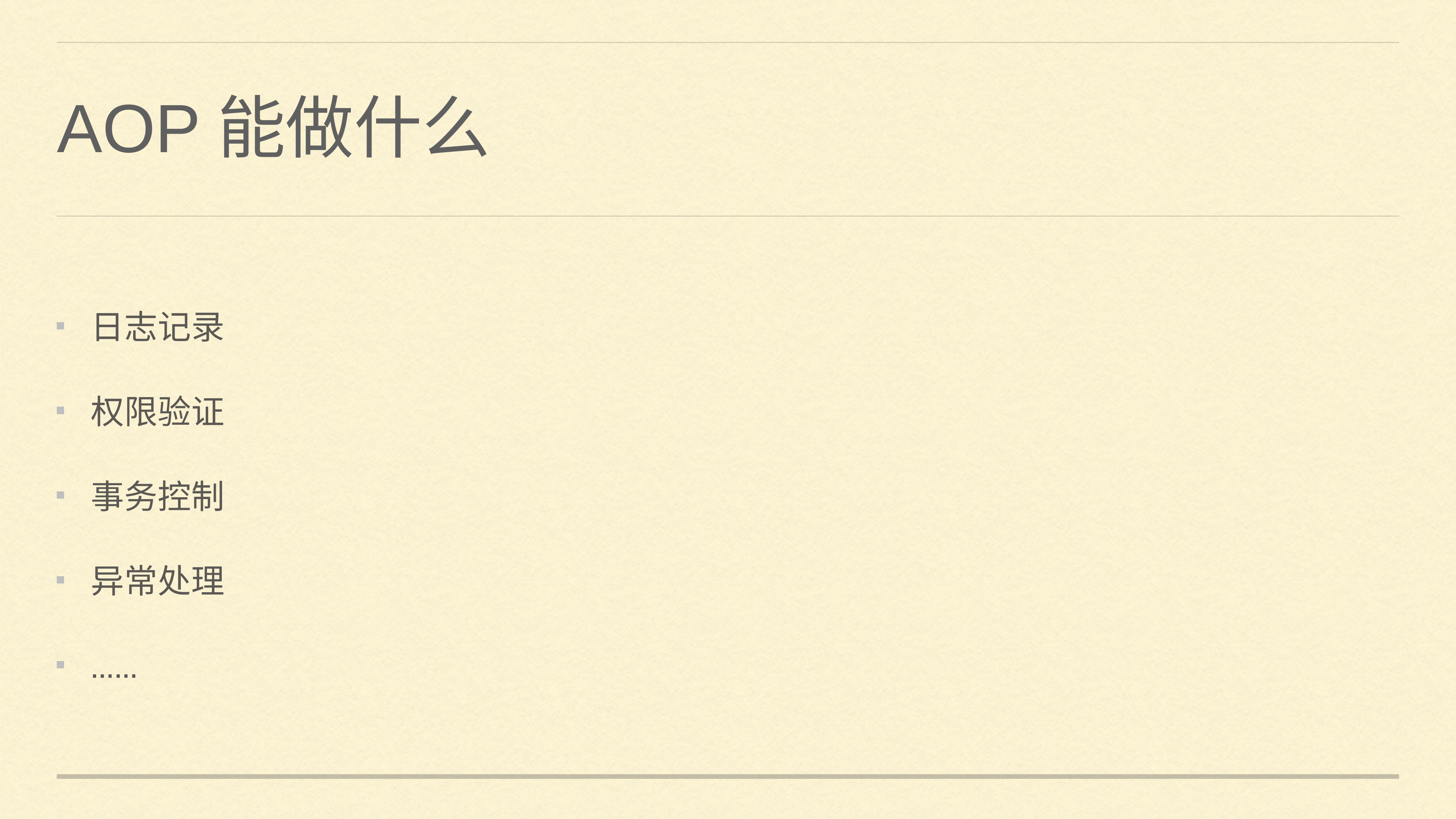

# aop能做什么
日志记录
权限验证
事务控制
异常处理
……